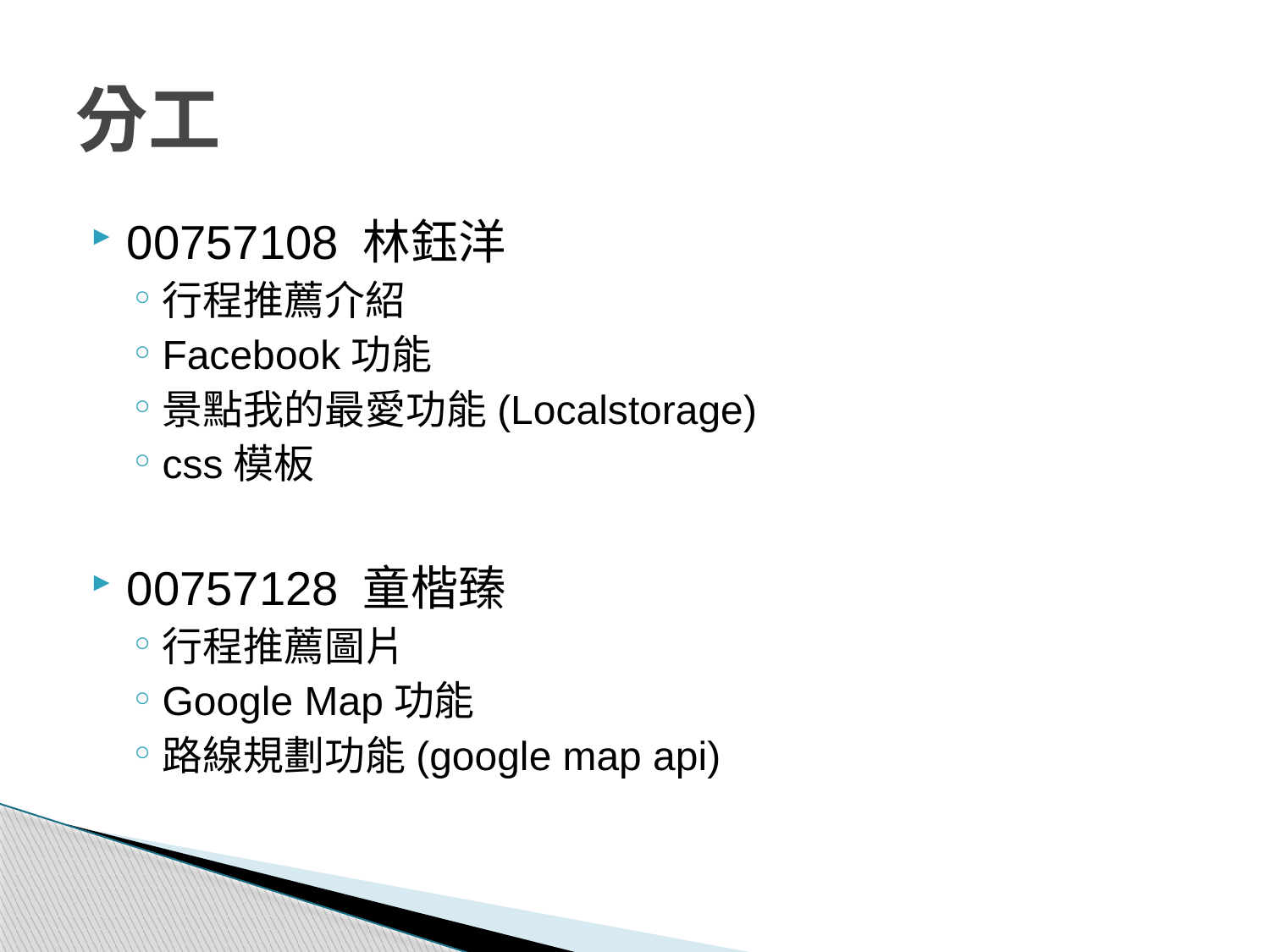

# 分工
00757108 林鈺洋
行程推薦介紹
Facebook功能
景點我的最愛功能(Localstorage)
css模板

00757128 童楷臻
行程推薦圖片
Google Map功能
路線規劃功能(google map api)